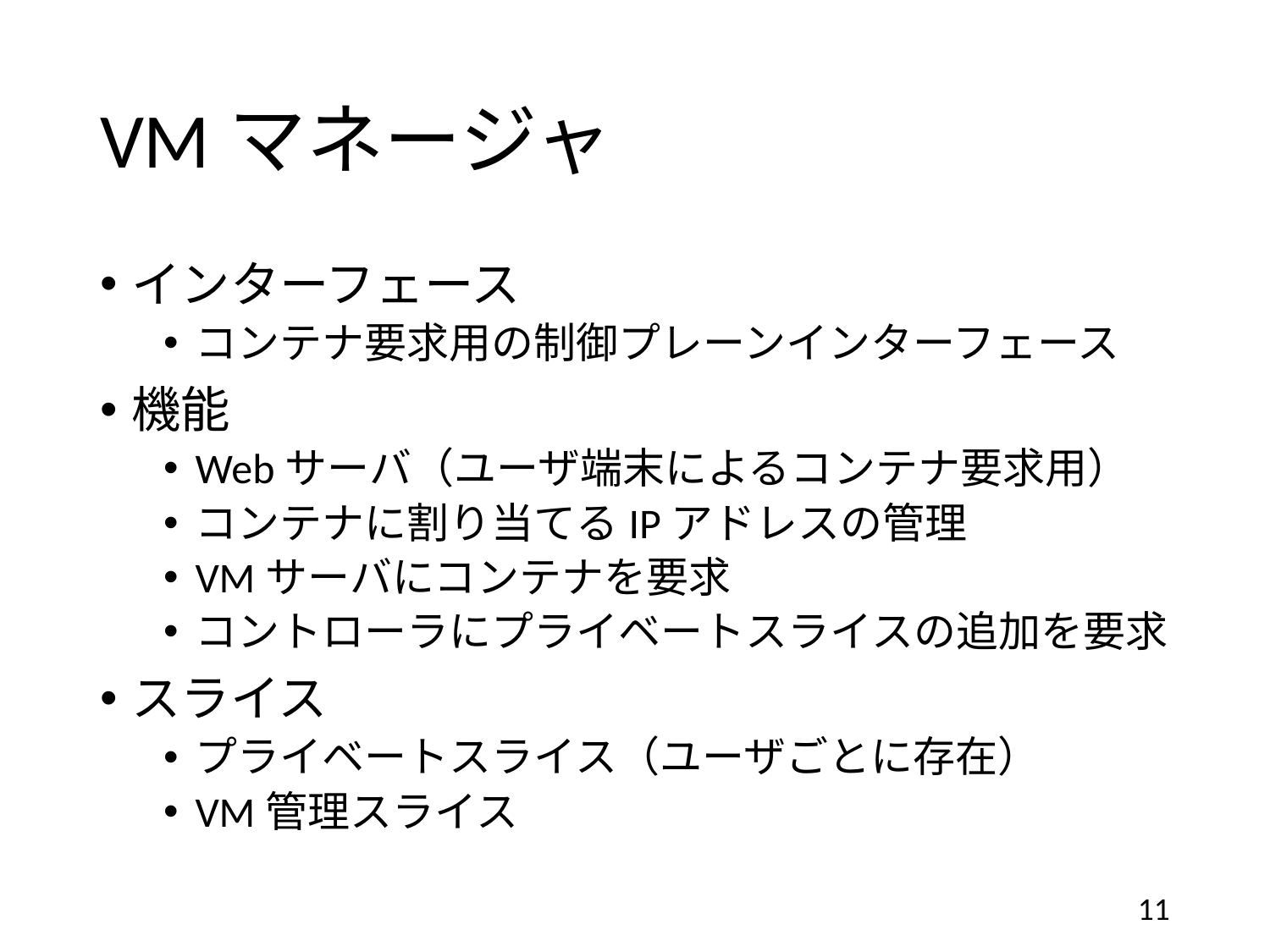

# VMマネージャ
インターフェース
コンテナ要求用の制御プレーンインターフェース
機能
Webサーバ（ユーザ端末によるコンテナ要求用）
コンテナに割り当てるIPアドレスの管理
VMサーバにコンテナを要求
コントローラにプライベートスライスの追加を要求
スライス
プライベートスライス（ユーザごとに存在）
VM管理スライス

11